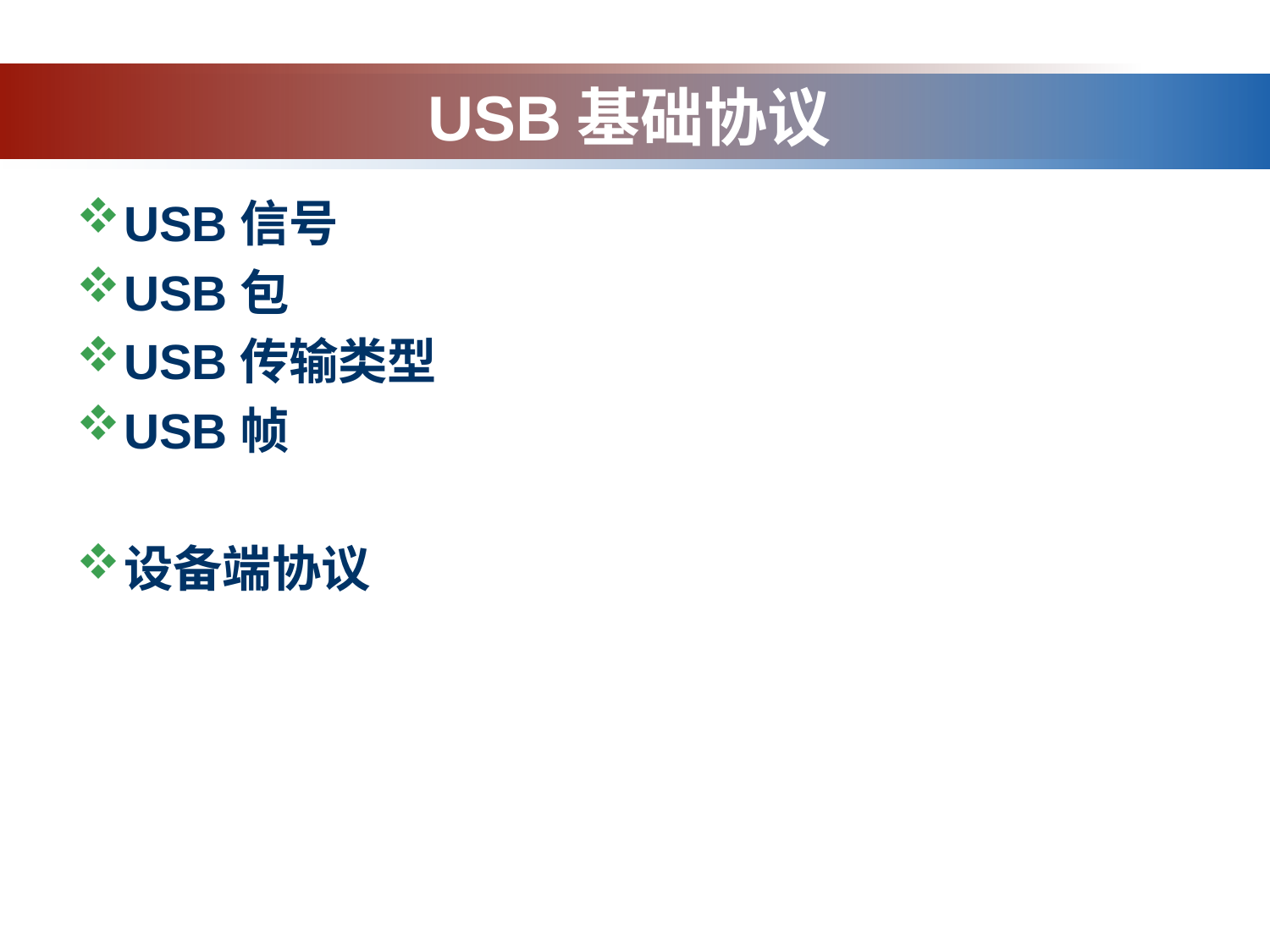

# USB基础协议
USB信号
USB包
USB传输类型
USB帧

设备端协议